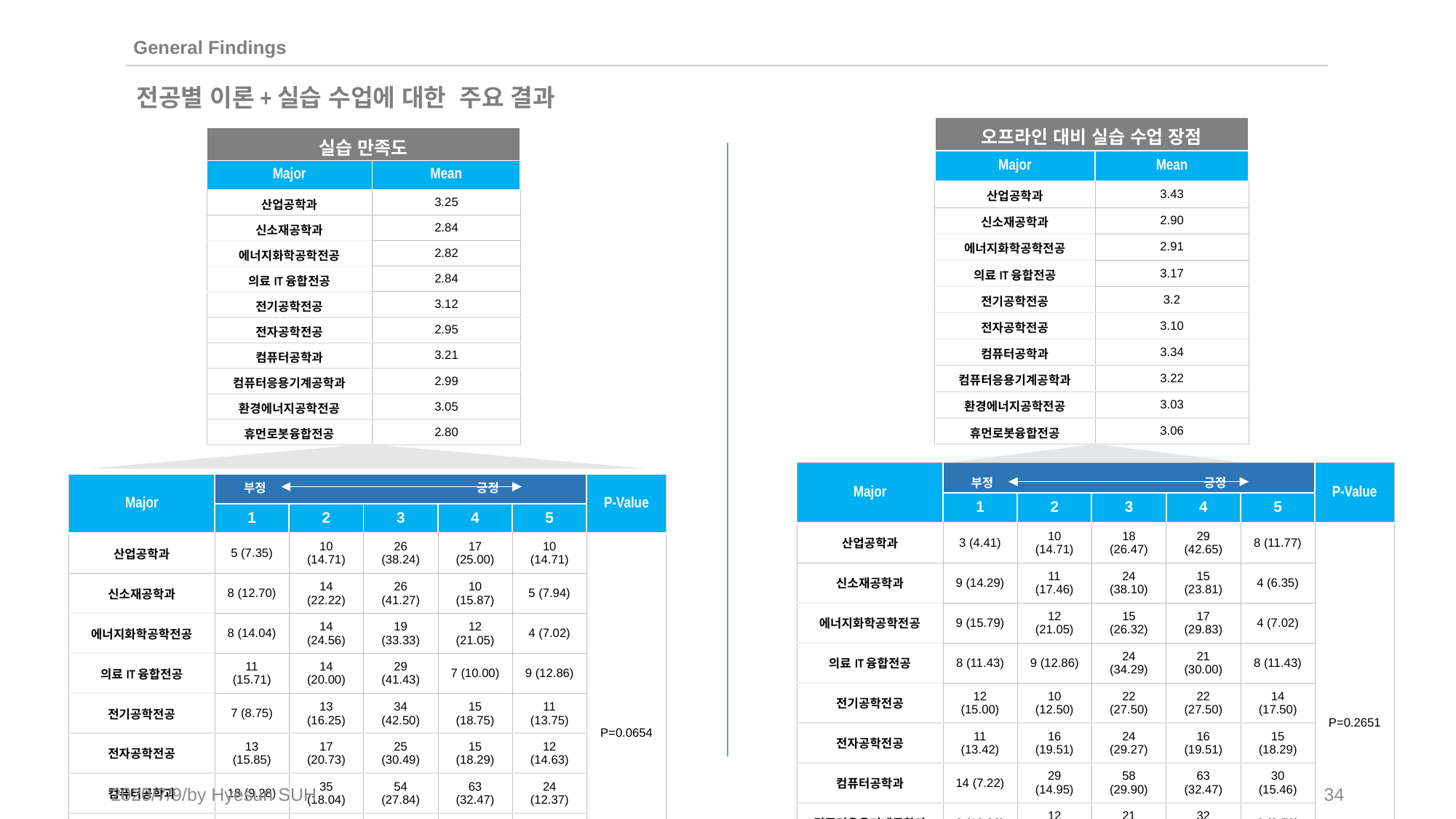

General Findings
전공별 이론+실습 수업에 대한  주요 결과
| 오프라인 대비 실습 수업 장점 |  |
| --- | --- |
| Major | Mean |
| 산업공학과 | 3.43 |
| 신소재공학과 | 2.90 |
| 에너지화학공학전공 | 2.91 |
| 의료IT융합전공 | 3.17 |
| 전기공학전공 | 3.2 |
| 전자공학전공 | 3.10 |
| 컴퓨터공학과 | 3.34 |
| 컴퓨터응용기계공학과 | 3.22 |
| 환경에너지공학전공 | 3.03 |
| 휴먼로봇융합전공 | 3.06 |
| 실습 만족도 |  |
| --- | --- |
| Major | Mean |
| 산업공학과 | 3.25 |
| 신소재공학과 | 2.84 |
| 에너지화학공학전공 | 2.82 |
| 의료IT융합전공 | 2.84 |
| 전기공학전공 | 3.12 |
| 전자공학전공 | 2.95 |
| 컴퓨터공학과 | 3.21 |
| 컴퓨터응용기계공학과 | 2.99 |
| 환경에너지공학전공 | 3.05 |
| 휴먼로봇융합전공 | 2.80 |

| Major |  |  |  |  |  | P-Value |
| --- | --- | --- | --- | --- | --- | --- |
|  | 1 | 2 | 3 | 4 | 5 |  |
| 산업공학과 | 3 (4.41) | 10 (14.71) | 18 (26.47) | 29 (42.65) | 8 (11.77) | P=0.2651 |
| 신소재공학과 | 9 (14.29) | 11 (17.46) | 24 (38.10) | 15 (23.81) | 4 (6.35) |  |
| 에너지화학공학전공 | 9 (15.79) | 12 (21.05) | 15 (26.32) | 17 (29.83) | 4 (7.02) |  |
| 의료IT융합전공 | 8 (11.43) | 9 (12.86) | 24 (34.29) | 21 (30.00) | 8 (11.43) |  |
| 전기공학전공 | 12 (15.00) | 10 (12.50) | 22 (27.50) | 22 (27.50) | 14 (17.50) |  |
| 전자공학전공 | 11 (13.42) | 16 (19.51) | 24 (29.27) | 16 (19.51) | 15 (18.29) |  |
| 컴퓨터공학과 | 14 (7.22) | 29 (14.95) | 58 (29.90) | 63 (32.47) | 30 (15.46) |  |
| 컴퓨터응용기계공학과 | 9 (10.98) | 12 (14.63) | 21 (25.61) | 32 (39.02) | 8 (9.76) |  |
| 환경에너지공학전공 | 11 (16.67) | 10 (15.15) | 18 (27.27) | 20 (30.30) | 7 (10.61) |  |
| 휴먼로봇융합전공 | 8 (12.50) | 7 (10.94) | 26 (40.63) | 19 (29.69) | 4 (6.25) |  |
부정                                                             긍정
| Major |  |  |  |  |  | P-Value |
| --- | --- | --- | --- | --- | --- | --- |
|  | 1 | 2 | 3 | 4 | 5 |  |
| 산업공학과 | 5 (7.35) | 10 (14.71) | 26 (38.24) | 17 (25.00) | 10 (14.71) | P=0.0654 |
| 신소재공학과 | 8 (12.70) | 14 (22.22) | 26 (41.27) | 10 (15.87) | 5 (7.94) |  |
| 에너지화학공학전공 | 8 (14.04) | 14 (24.56) | 19 (33.33) | 12 (21.05) | 4 (7.02) |  |
| 의료IT융합전공 | 11 (15.71) | 14 (20.00) | 29 (41.43) | 7 (10.00) | 9 (12.86) |  |
| 전기공학전공 | 7 (8.75) | 13 (16.25) | 34 (42.50) | 15 (18.75) | 11 (13.75) |  |
| 전자공학전공 | 13 (15.85) | 17 (20.73) | 25 (30.49) | 15 (18.29) | 12 (14.63) |  |
| 컴퓨터공학과 | 18 (9.28) | 35 (18.04) | 54 (27.84) | 63 (32.47) | 24 (12.37) |  |
| 컴퓨터응용기계공학과 | 11 (13.42) | 14 (17.07) | 30 (36.59) | 19 (23.17) | 8 (9.76) |  |
| 환경에너지공학전공 | 8 (12.12) | 8 (12.12) | 31 (46.97) | 11 (16.67) | 8 (12.12) |  |
| 휴먼로봇융합전공 | 13 (20.31) | 11 (17.19) | 18 (28.13) | 20 (31.25) | 2 (3.13) |  |
부정                                                             긍정
2020/7/9/by Hyesun SUH
34